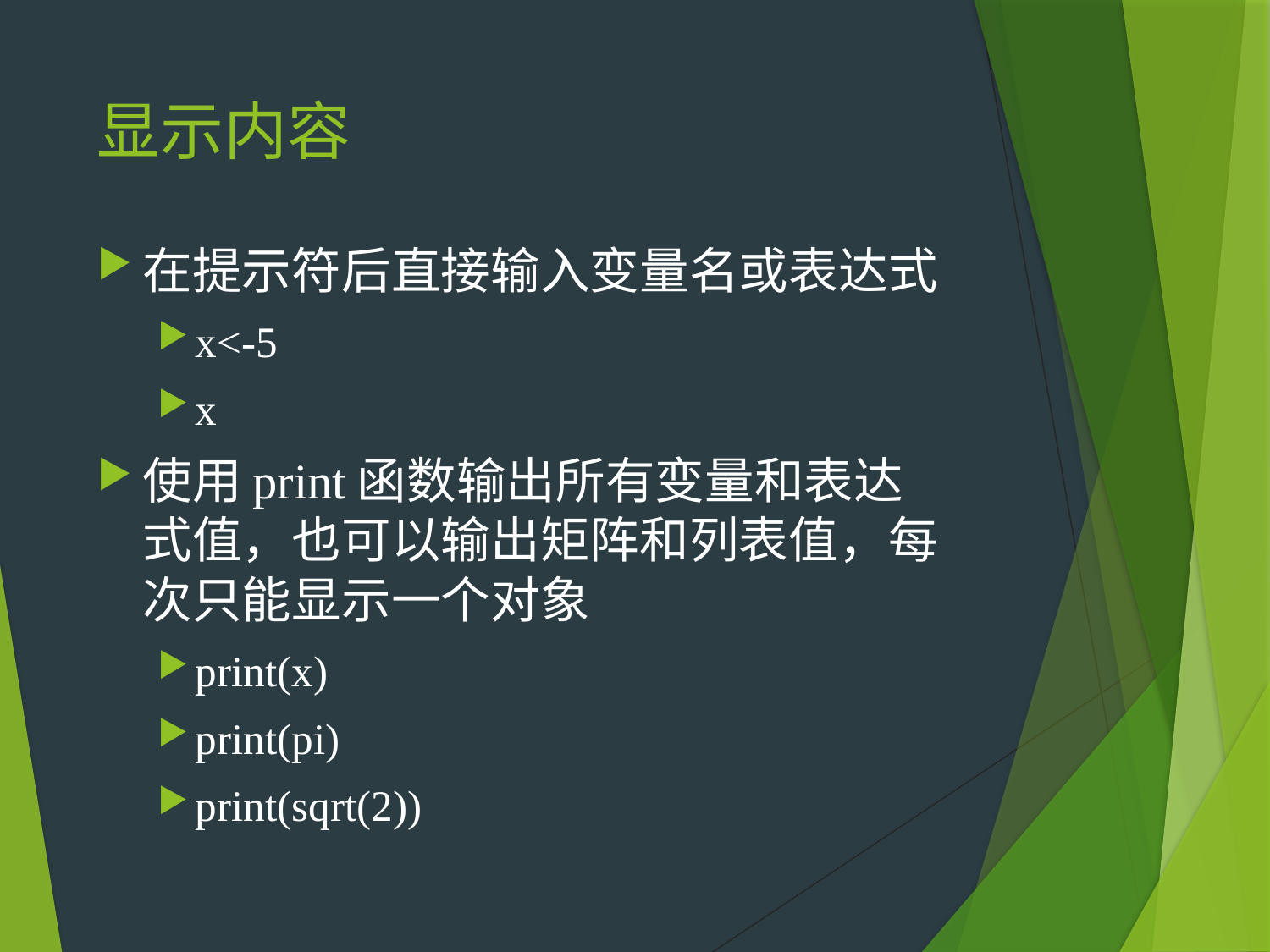

# 显示内容
在提示符后直接输入变量名或表达式
x<-5
x
使用print函数输出所有变量和表达式值，也可以输出矩阵和列表值，每次只能显示一个对象
print(x)
print(pi)
print(sqrt(2))